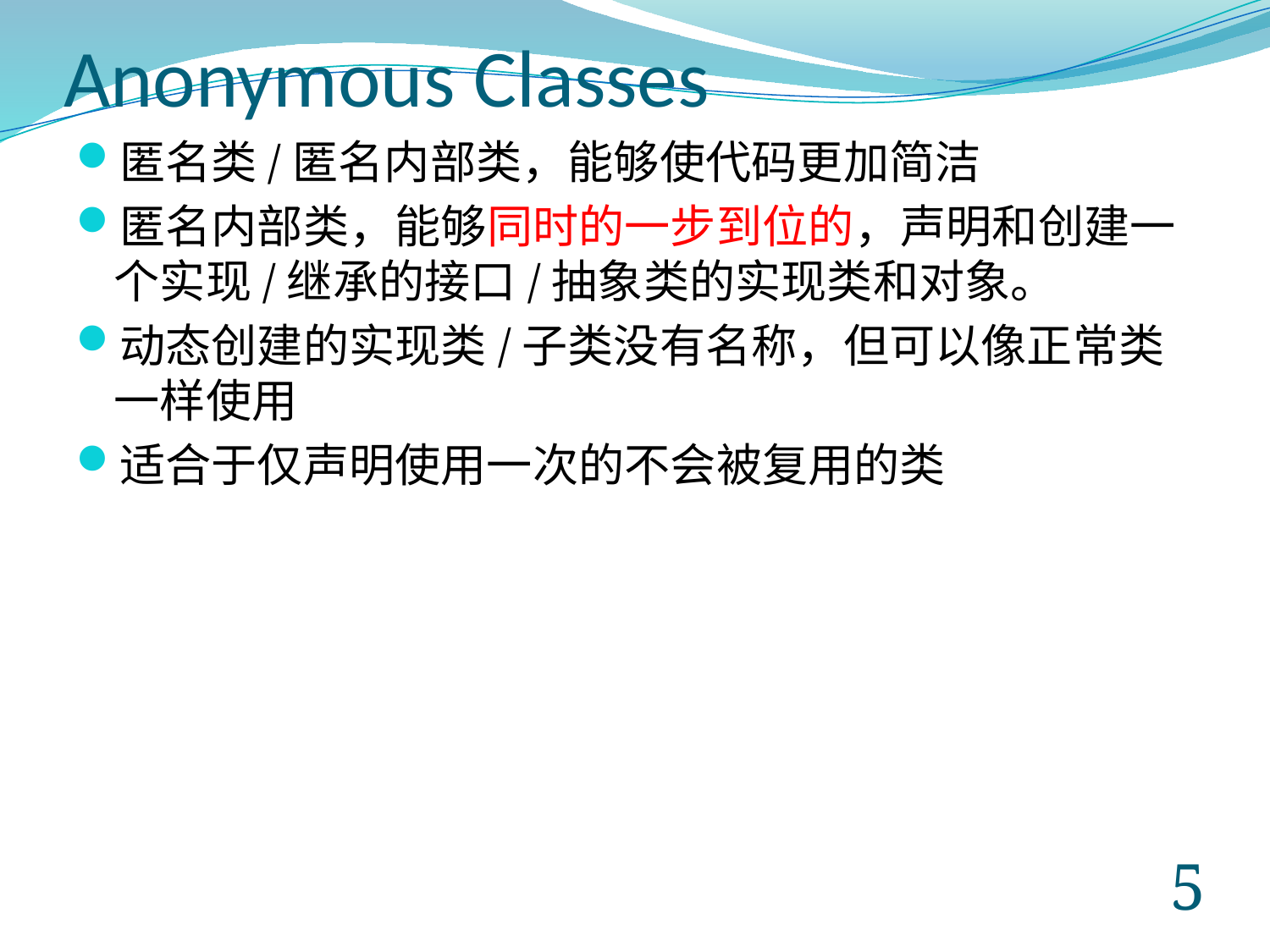

# Anonymous Classes
匿名类/匿名内部类，能够使代码更加简洁
匿名内部类，能够同时的一步到位的，声明和创建一个实现/继承的接口/抽象类的实现类和对象。
动态创建的实现类/子类没有名称，但可以像正常类一样使用
适合于仅声明使用一次的不会被复用的类

5